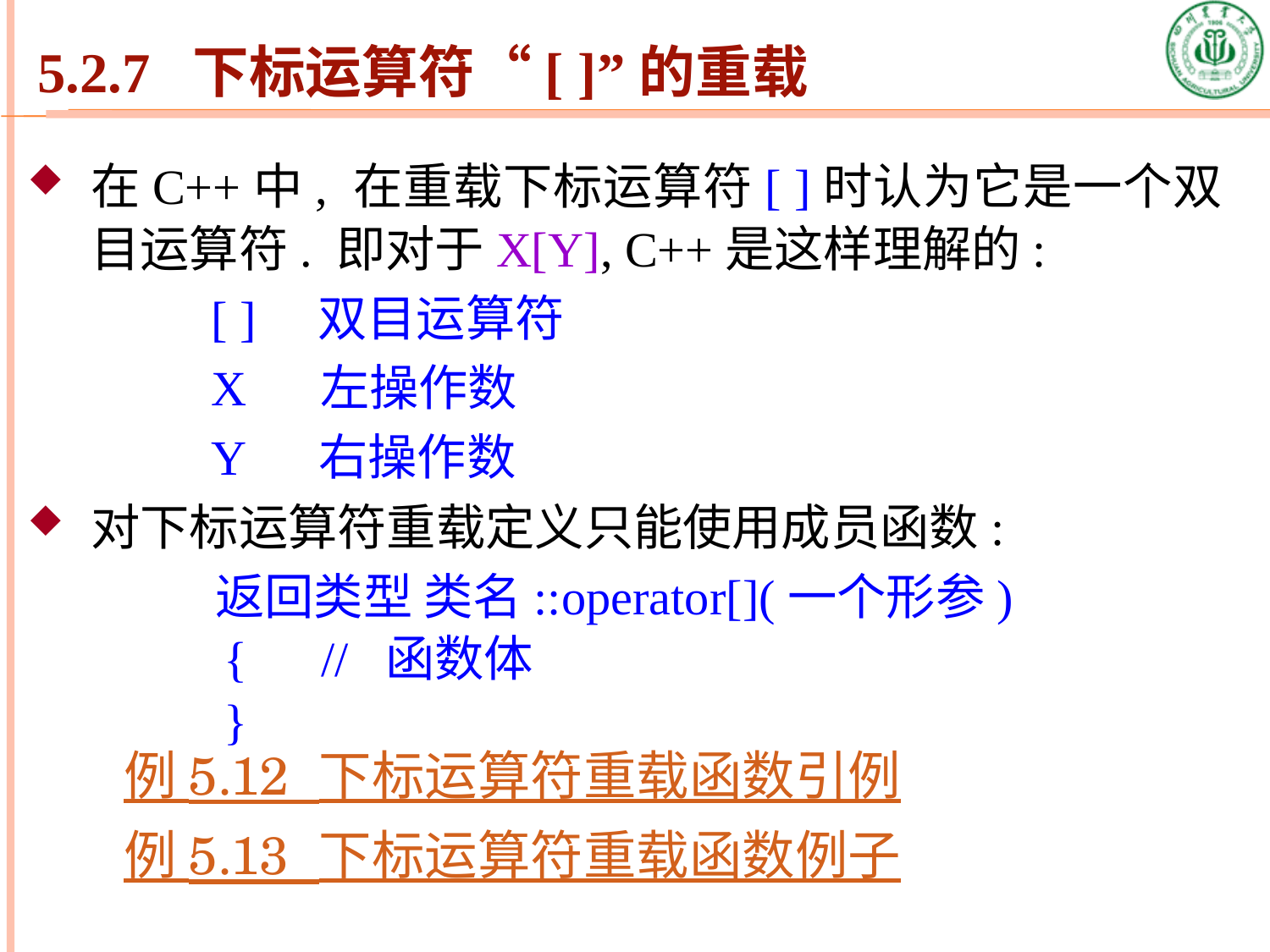

5.2.7  下标运算符“[ ]”的重载
在C++中, 在重载下标运算符[ ]时认为它是一个双目运算符. 即对于X[Y], C++是这样理解的:
               [ ]    双目运算符
               X     左操作数
               Y     右操作数
对下标运算符重载定义只能使用成员函数:
                返回类型 类名::operator[](一个形参)
                {      //  函数体
                }
例 5.12  下标运算符重载函数引例
例 5.13  下标运算符重载函数例子